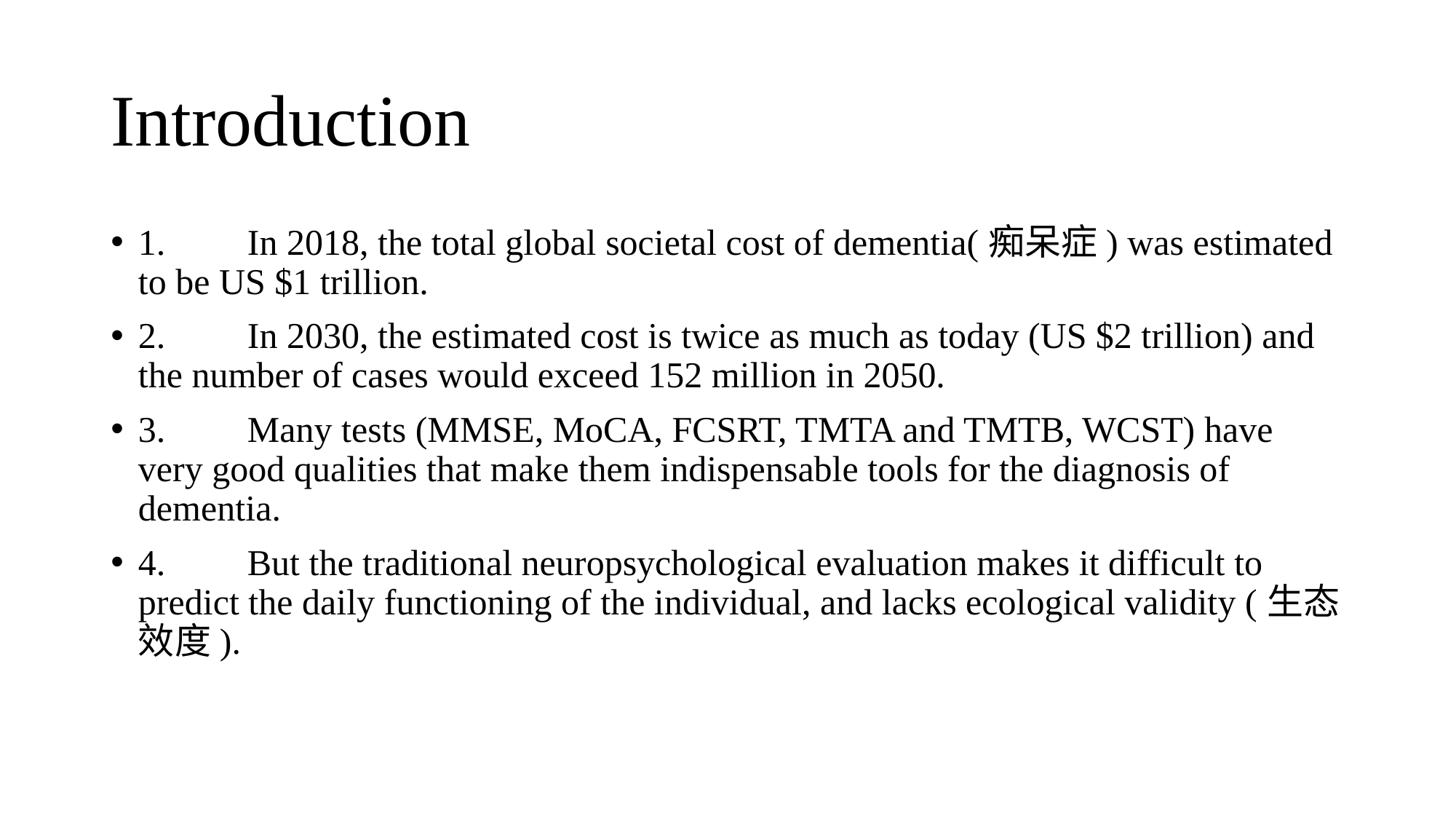

# Introduction
1.	In 2018, the total global societal cost of dementia(痴呆症) was estimated to be US $1 trillion.
2.	In 2030, the estimated cost is twice as much as today (US $2 trillion) and the number of cases would exceed 152 million in 2050.
3.	Many tests (MMSE, MoCA, FCSRT, TMTA and TMTB, WCST) have very good qualities that make them indispensable tools for the diagnosis of dementia.
4.	But the traditional neuropsychological evaluation makes it difficult to predict the daily functioning of the individual, and lacks ecological validity (生态效度).